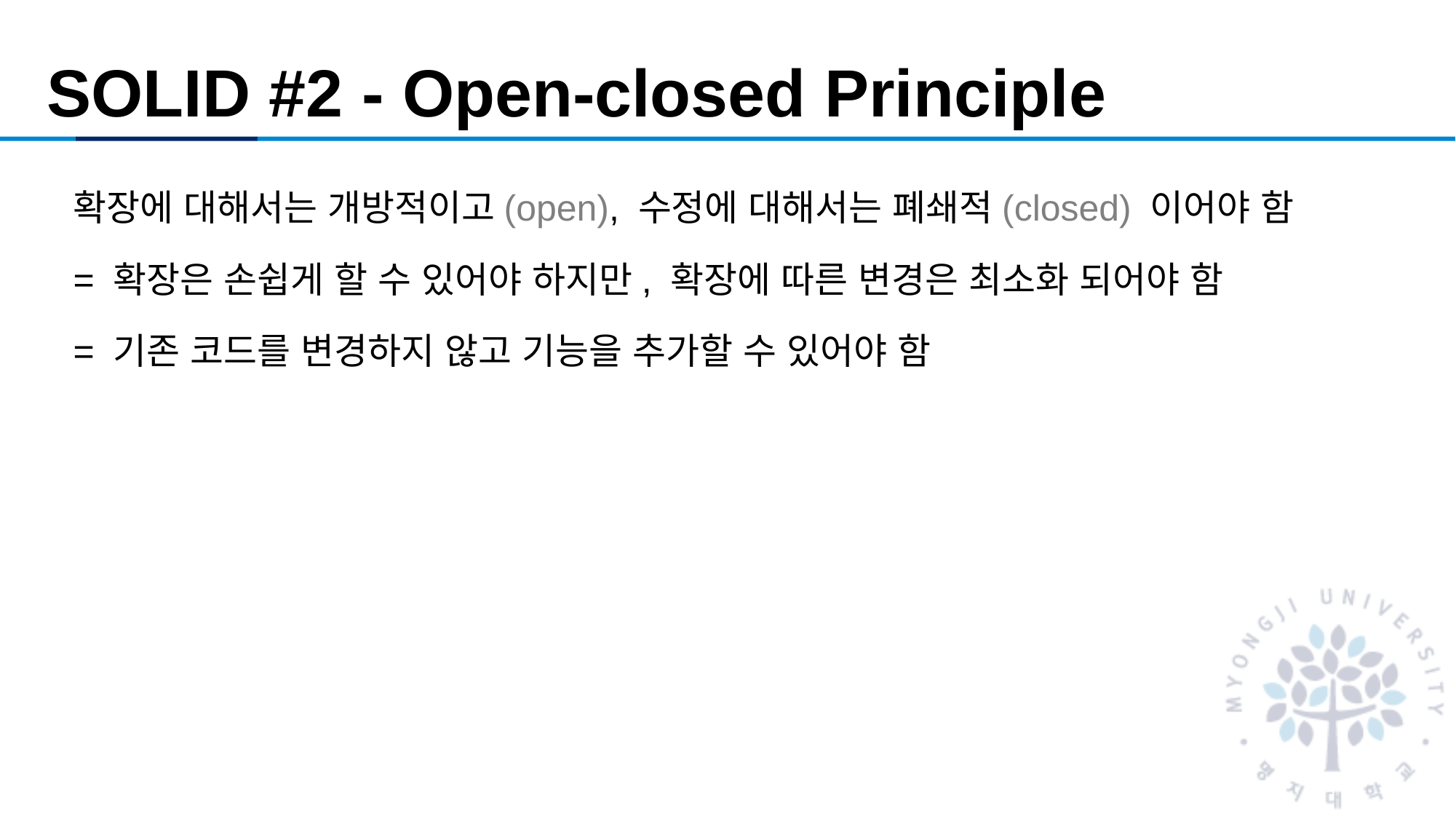

# SOLID #2 - Open-closed Principle
확장에 대해서는 개방적이고(open), 수정에 대해서는 폐쇄적(closed) 이어야 함
= 확장은 손쉽게 할 수 있어야 하지만, 확장에 따른 변경은 최소화 되어야 함
= 기존 코드를 변경하지 않고 기능을 추가할 수 있어야 함